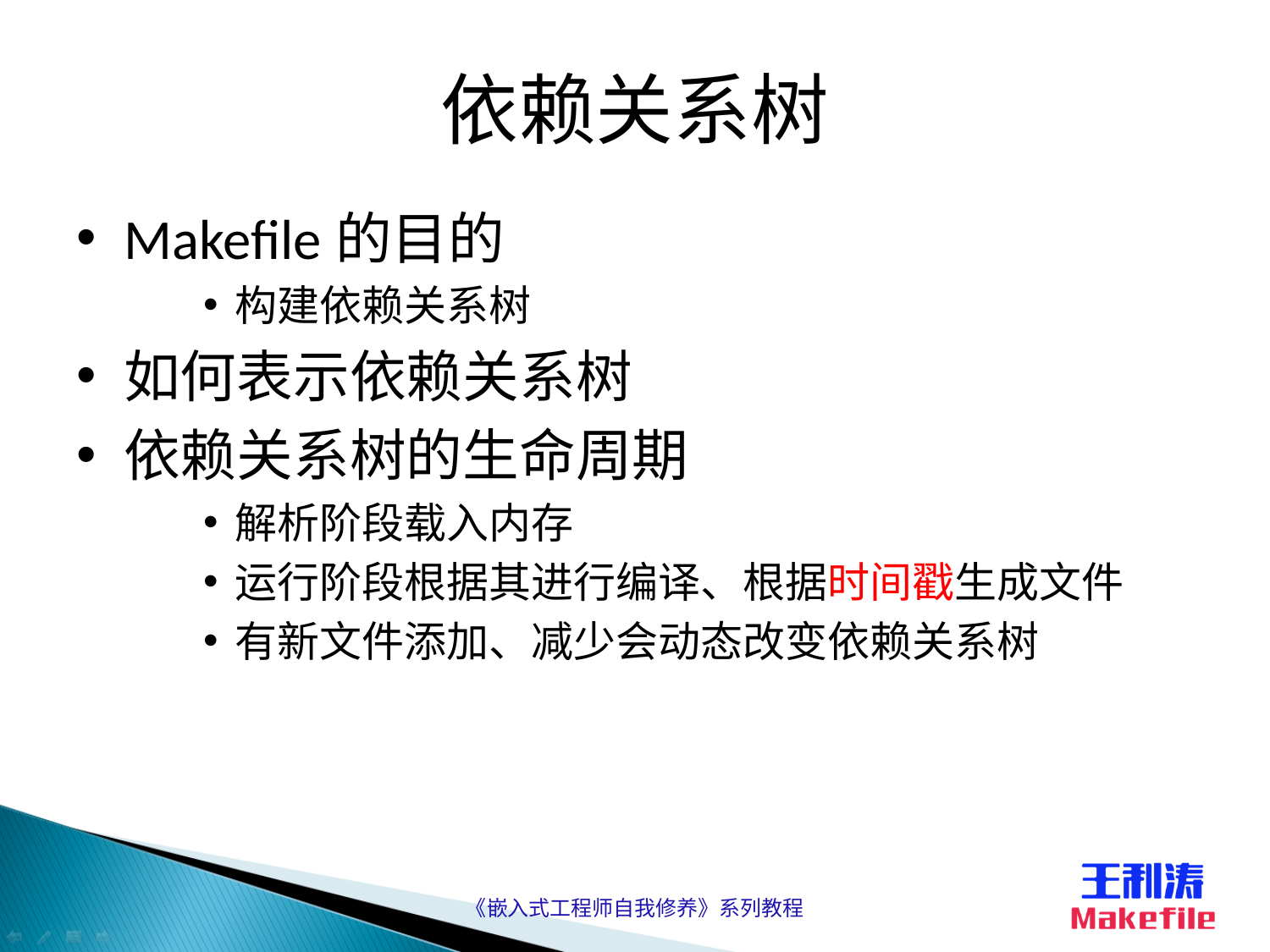

# 依赖关系树
Makefile的目的
构建依赖关系树
如何表示依赖关系树
依赖关系树的生命周期
解析阶段载入内存
运行阶段根据其进行编译、根据时间戳生成文件
有新文件添加、减少会动态改变依赖关系树

《嵌入式工程师自我修养》系列教程